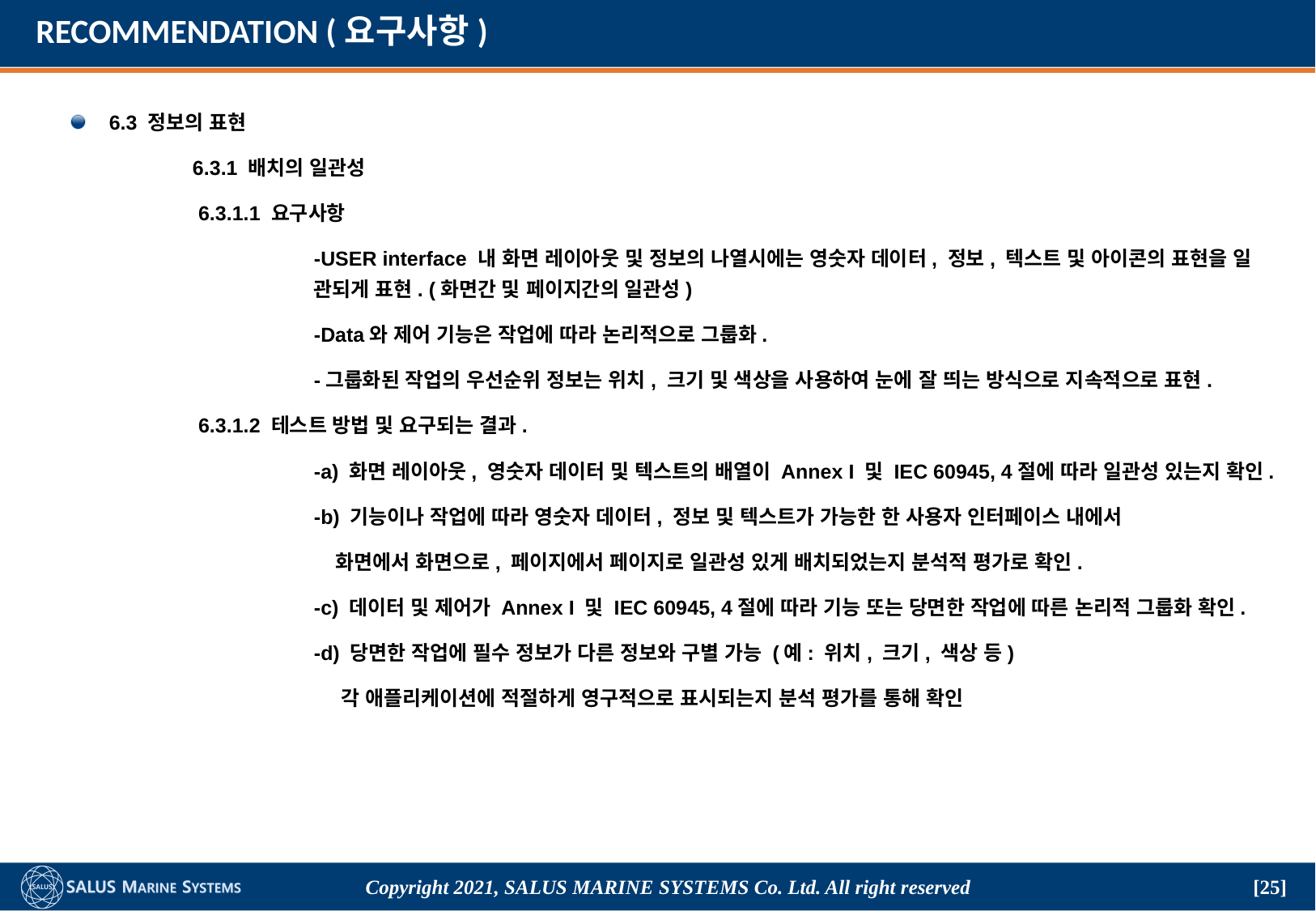

# RECOMMENDATION (요구사항)
6.3 정보의 표현
	6.3.1 배치의 일관성
	 6.3.1.1 요구사항
		-USER interface 내 화면 레이아웃 및 정보의 나열시에는 영숫자 데이터, 정보, 텍스트 및 아이콘의 표현을 일		관되게 표현. (화면간 및 페이지간의 일관성)
		-Data와 제어 기능은 작업에 따라 논리적으로 그룹화.
		-그룹화된 작업의 우선순위 정보는 위치, 크기 및 색상을 사용하여 눈에 잘 띄는 방식으로 지속적으로 표현.
	 6.3.1.2 테스트 방법 및 요구되는 결과.
		-a) 화면 레이아웃, 영숫자 데이터 및 텍스트의 배열이 Annex I 및 IEC 60945, 4절에 따라 일관성 있는지 확인.
		-b) 기능이나 작업에 따라 영숫자 데이터, 정보 및 텍스트가 가능한 한 사용자 인터페이스 내에서
		   화면에서 화면으로, 페이지에서 페이지로 일관성 있게 배치되었는지 분석적 평가로 확인.
		-c) 데이터 및 제어가 Annex I 및 IEC 60945, 4절에 따라 기능 또는 당면한 작업에 따른 논리적 그룹화 확인.
		-d) 당면한 작업에 필수 정보가 다른 정보와 구별 가능 (예: 위치, 크기, 색상 등)
		    각 애플리케이션에 적절하게 영구적으로 표시되는지 분석 평가를 통해 확인

Copyright 2021, SALUS Marine Systems Co. Ltd. All right reserved
[25]